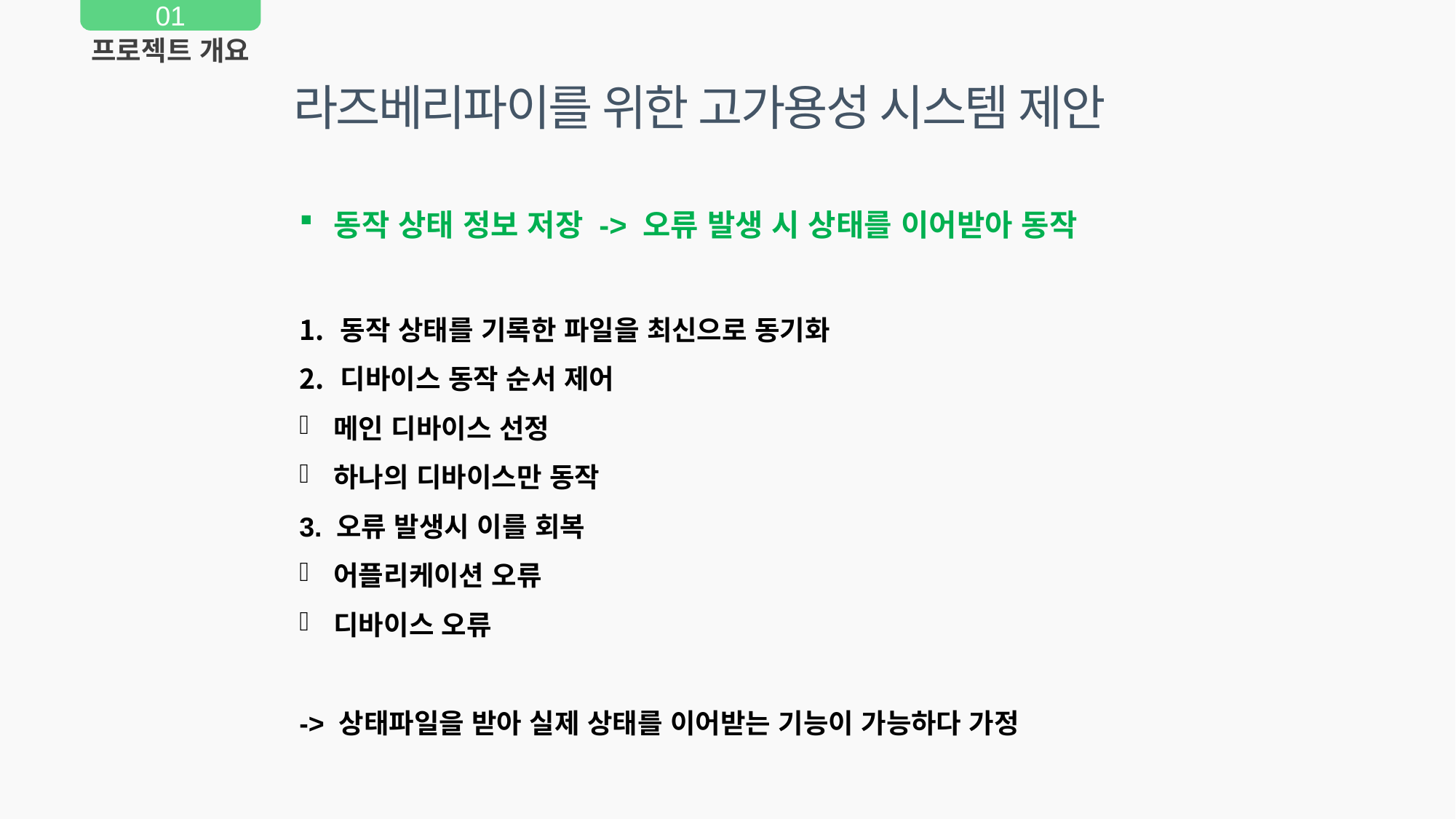

01
프로젝트 개요
라즈베리파이를 위한 고가용성 시스템 제안
동작 상태 정보 저장 -> 오류 발생 시 상태를 이어받아 동작

동작 상태를 기록한 파일을 최신으로 동기화
디바이스 동작 순서 제어
메인 디바이스 선정
하나의 디바이스만 동작
3. 오류 발생시 이를 회복
어플리케이션 오류
디바이스 오류

-> 상태파일을 받아 실제 상태를 이어받는 기능이 가능하다 가정